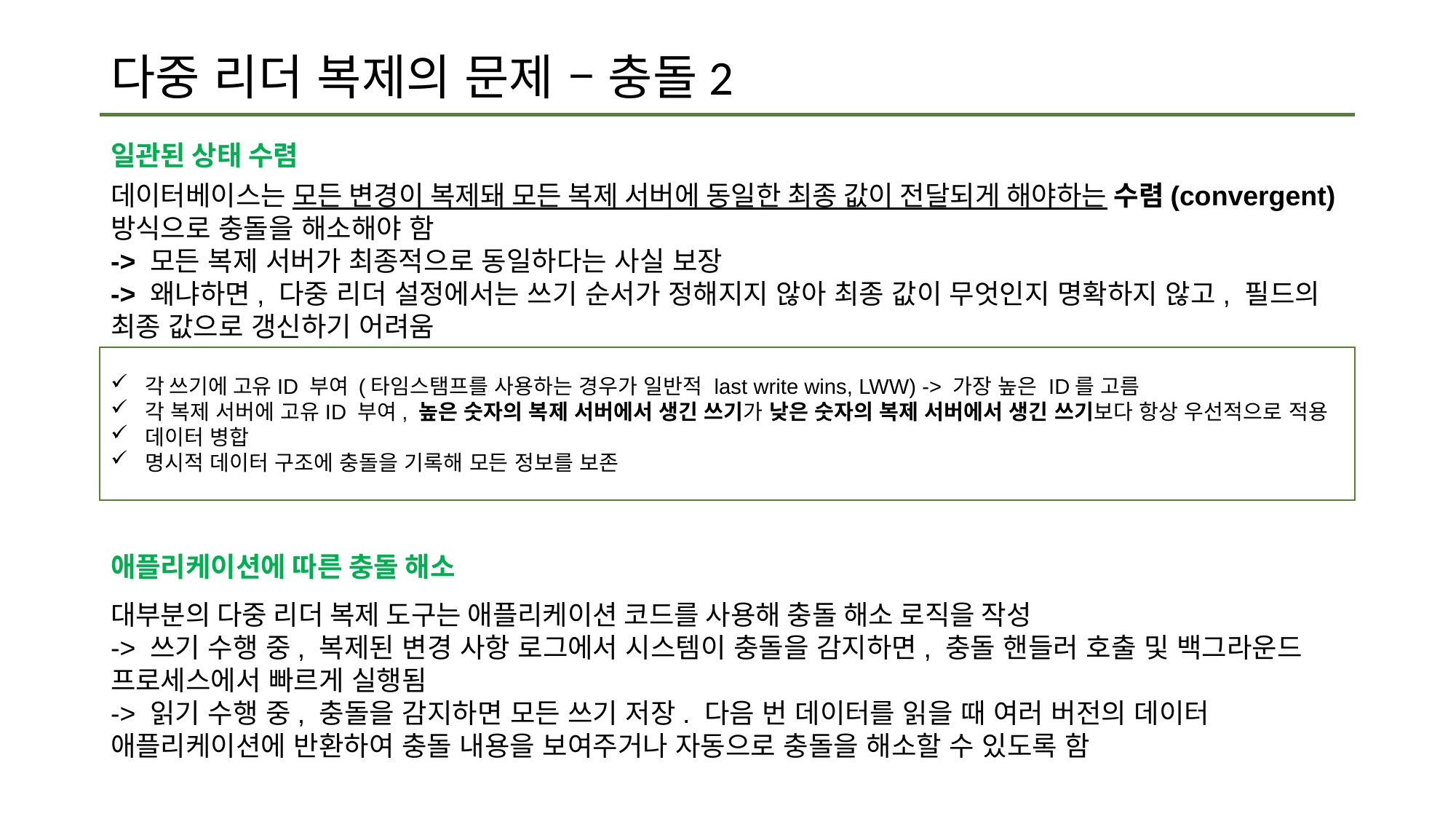

# 다중 리더 복제의 문제 – 충돌2
일관된 상태 수렴
데이터베이스는 모든 변경이 복제돼 모든 복제 서버에 동일한 최종 값이 전달되게 해야하는 수렴(convergent) 방식으로 충돌을 해소해야 함
-> 모든 복제 서버가 최종적으로 동일하다는 사실 보장
-> 왜냐하면, 다중 리더 설정에서는 쓰기 순서가 정해지지 않아 최종 값이 무엇인지 명확하지 않고, 필드의 최종 값으로 갱신하기 어려움
각 쓰기에 고유ID 부여 (타임스탬프를 사용하는 경우가 일반적 last write wins, LWW) -> 가장 높은 ID를 고름
각 복제 서버에 고유ID 부여, 높은 숫자의 복제 서버에서 생긴 쓰기가 낮은 숫자의 복제 서버에서 생긴 쓰기보다 항상 우선적으로 적용
데이터 병합
명시적 데이터 구조에 충돌을 기록해 모든 정보를 보존
애플리케이션에 따른 충돌 해소
대부분의 다중 리더 복제 도구는 애플리케이션 코드를 사용해 충돌 해소 로직을 작성
-> 쓰기 수행 중, 복제된 변경 사항 로그에서 시스템이 충돌을 감지하면, 충돌 핸들러 호출 및 백그라운드 프로세스에서 빠르게 실행됨
-> 읽기 수행 중, 충돌을 감지하면 모든 쓰기 저장. 다음 번 데이터를 읽을 때 여러 버전의 데이터 애플리케이션에 반환하여 충돌 내용을 보여주거나 자동으로 충돌을 해소할 수 있도록 함